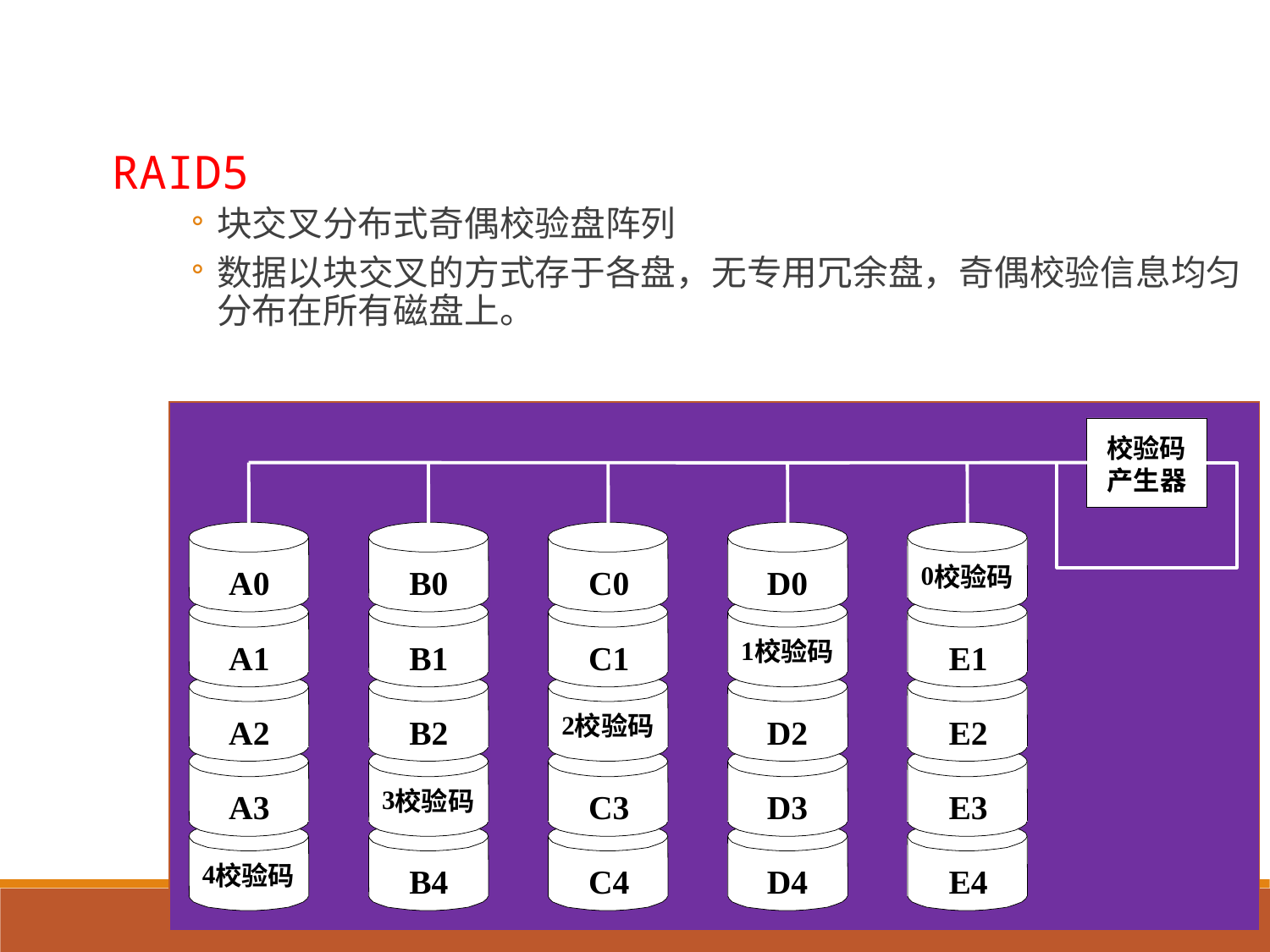

RAID5
块交叉分布式奇偶校验盘阵列
数据以块交叉的方式存于各盘，无专用冗余盘，奇偶校验信息均匀分布在所有磁盘上。

校验码

产生器

0
校验码
A0
B0
C0
D0

1
校验码
A1
B1
C1
E1

2
校验码
A2
B2
D2
E2

3
校验码
A3
C3
D3
E3

4
校验码
B4
C4
D4
E4